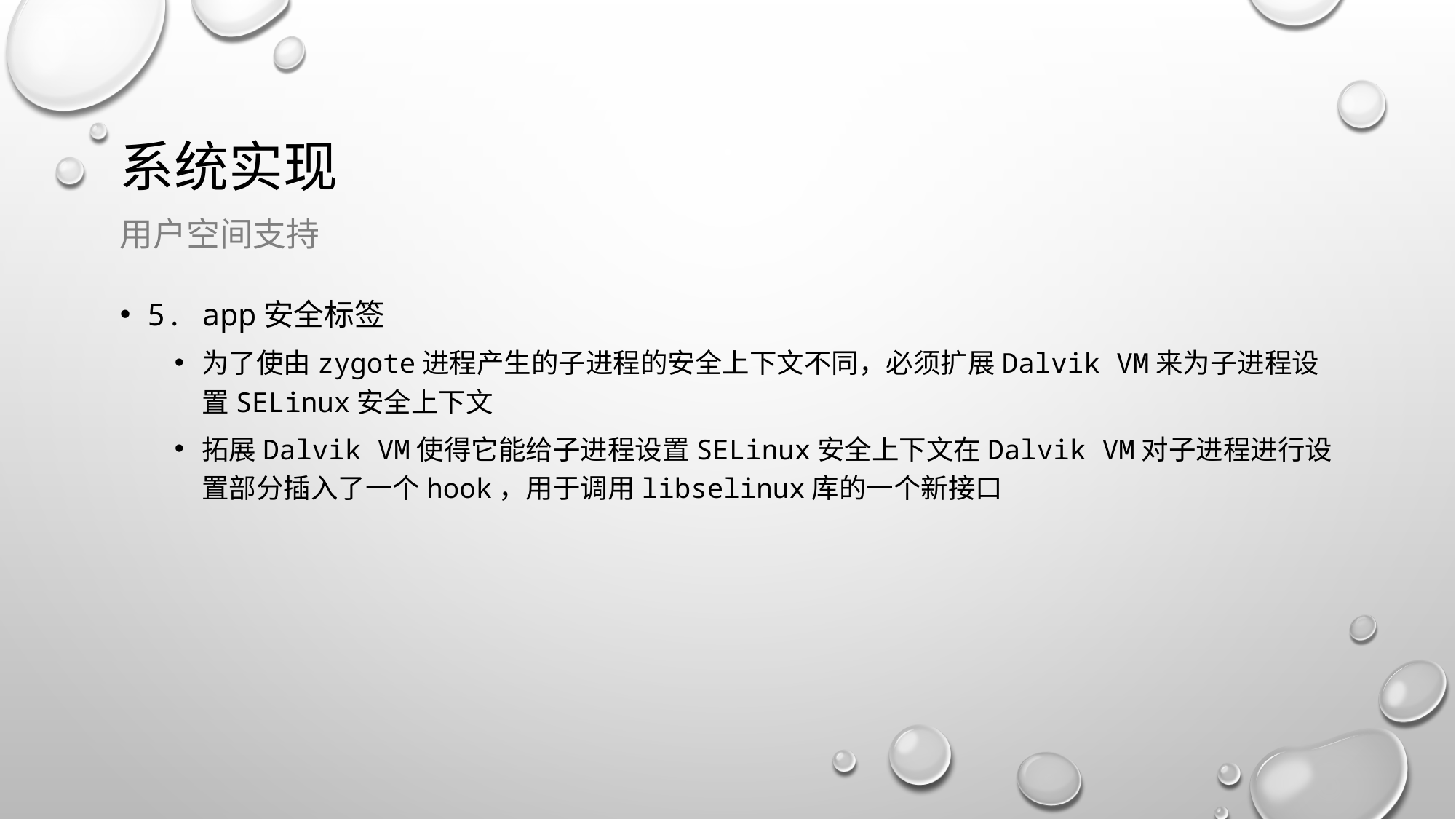

# 系统实现
用户空间支持
5. app安全标签
为了使由zygote进程产生的子进程的安全上下文不同，必须扩展Dalvik VM来为子进程设置SELinux安全上下文
拓展Dalvik VM使得它能给子进程设置SELinux安全上下文在Dalvik VM对子进程进行设置部分插入了一个hook，用于调用libselinux库的一个新接口